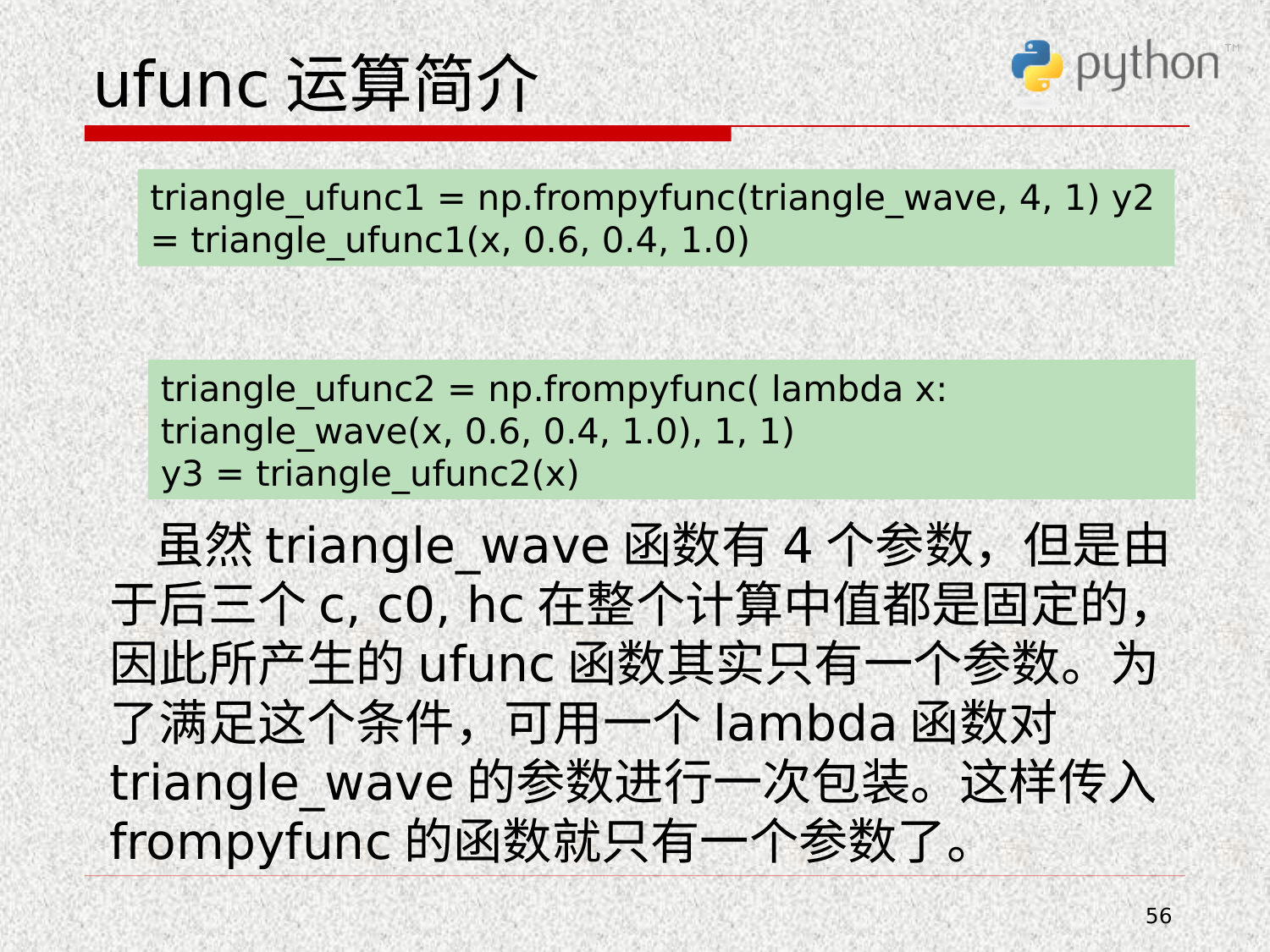

# ufunc运算简介
triangle_ufunc1 = np.frompyfunc(triangle_wave, 4, 1) y2 = triangle_ufunc1(x, 0.6, 0.4, 1.0)
triangle_ufunc2 = np.frompyfunc( lambda x: triangle_wave(x, 0.6, 0.4, 1.0), 1, 1)
y3 = triangle_ufunc2(x)
         虽然triangle_wave函数有4个参数，但是由于后三个c, c0, hc在整个计算中值都是固定的，因此所产生的ufunc函数其实只有一个参数。为了满足这个条件，可用一个lambda函数对triangle_wave的参数进行一次包装。这样传入frompyfunc的函数就只有一个参数了。
56